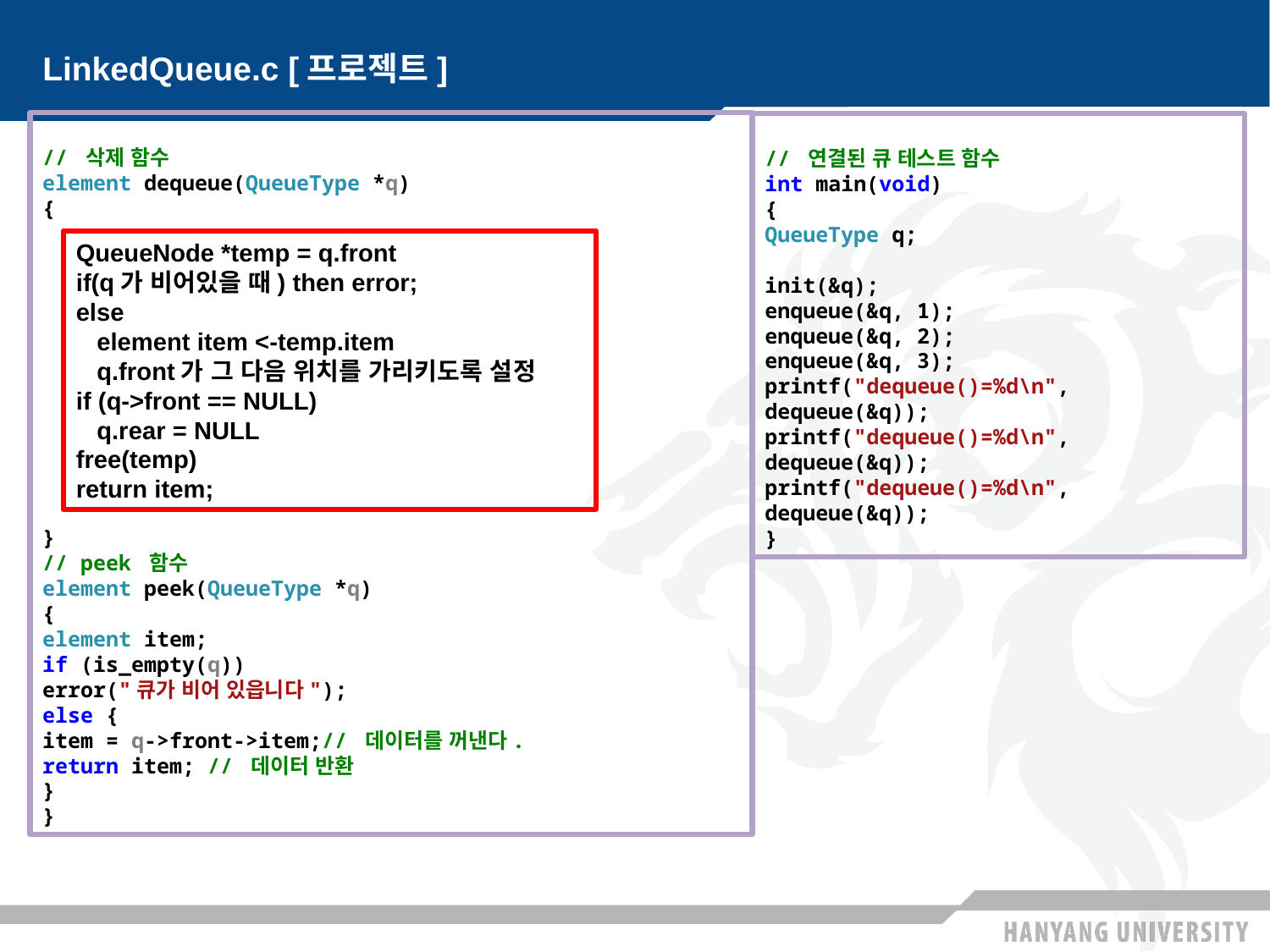

# LinkedQueue.c [프로젝트]

// 삭제 함수
element dequeue(QueueType *q)
{

}
// peek 함수
element peek(QueueType *q)
{
element item;
if (is_empty(q))
error("큐가 비어 있읍니다");
else {
item = q->front->item;// 데이터를 꺼낸다.
return item; // 데이터 반환
}
}

// 연결된 큐 테스트 함수
int main(void)
{
QueueType q;

init(&q);
enqueue(&q, 1);
enqueue(&q, 2);
enqueue(&q, 3);
printf("dequeue()=%d\n", dequeue(&q));
printf("dequeue()=%d\n", dequeue(&q));
printf("dequeue()=%d\n", dequeue(&q));
}
QueueNode *temp = q.front
if(q가 비어있을 때) then error;
else
   element item <-temp.item
   q.front가 그 다음 위치를 가리키도록 설정
if (q->front == NULL)
   q.rear = NULL
free(temp)
return item;